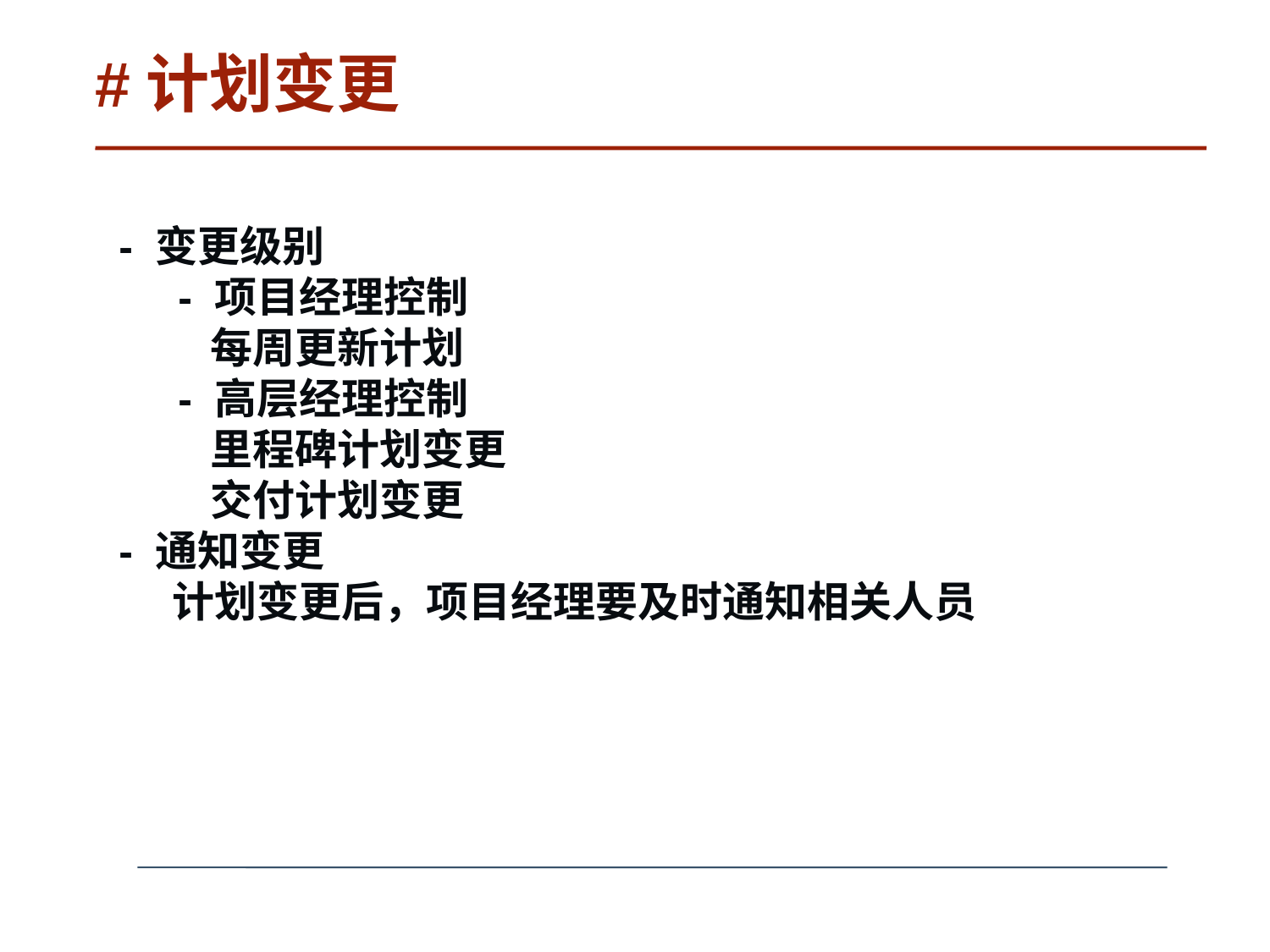

# #计划变更

  - 变更级别
       - 项目经理控制
           每周更新计划
       - 高层经理控制
           里程碑计划变更
           交付计划变更
  - 通知变更
       计划变更后，项目经理要及时通知相关人员